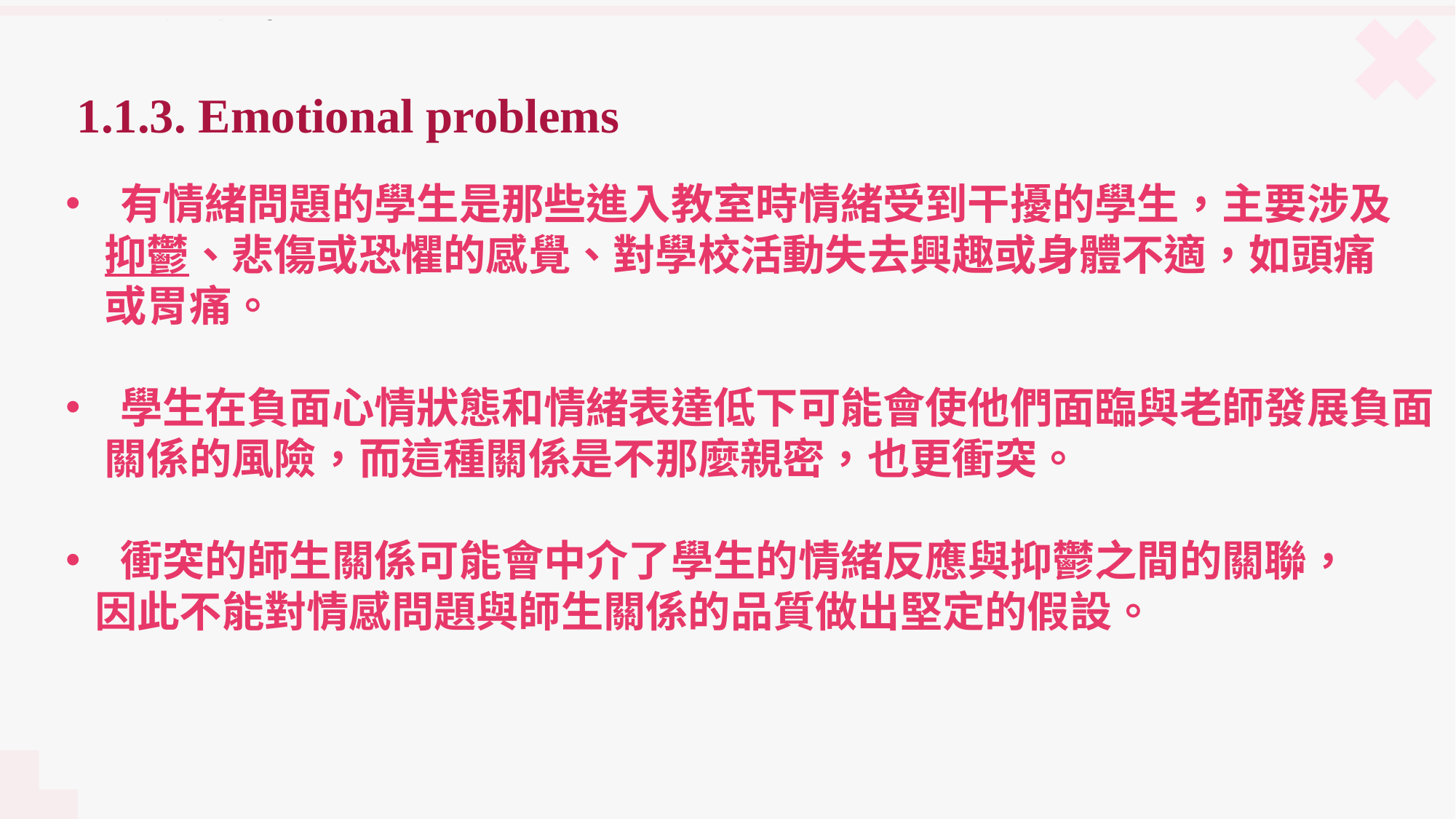

1.1.3. Emotional problems

有情緒問題的學生是那些進入教室時情緒受到干擾的學生，主要涉及
   抑鬱、悲傷或恐懼的感覺、對學校活動失去興趣或身體不適，如頭痛
   或胃痛。

學生在負面心情狀態和情緒表達低下可能會使他們面臨與老師發展負面
   關係的風險，而這種關係是不那麼親密，也更衝突。

衝突的師生關係可能會中介了學生的情緒反應與抑鬱之間的關聯，
  因此不能對情感問題與師生關係的品質做出堅定的假設。